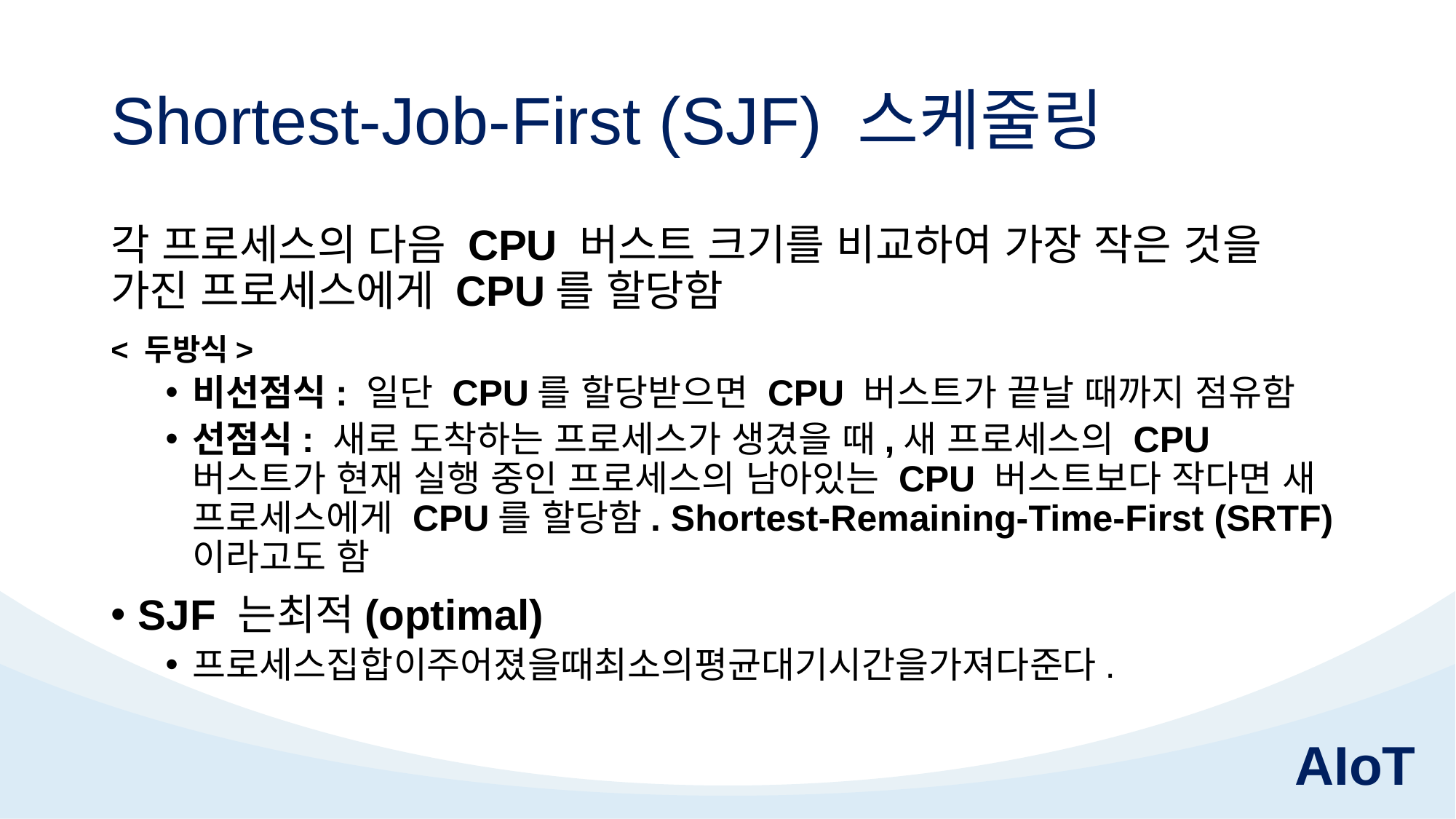

# Shortest-Job-First (SJF) 스케줄링
각 프로세스의 다음 CPU 버스트 크기를 비교하여 가장 작은 것을 가진 프로세스에게 CPU를 할당함
< 두방식>
비선점식: 일단 CPU를 할당받으면 CPU 버스트가 끝날 때까지 점유함
선점식: 새로 도착하는 프로세스가 생겼을 때,새 프로세스의 CPU 버스트가 현재 실행 중인 프로세스의 남아있는 CPU 버스트보다 작다면 새 프로세스에게 CPU를 할당함. Shortest-Remaining-Time-First (SRTF)이라고도 함
SJF 는최적(optimal)
프로세스집합이주어졌을때최소의평균대기시간을가져다준다.